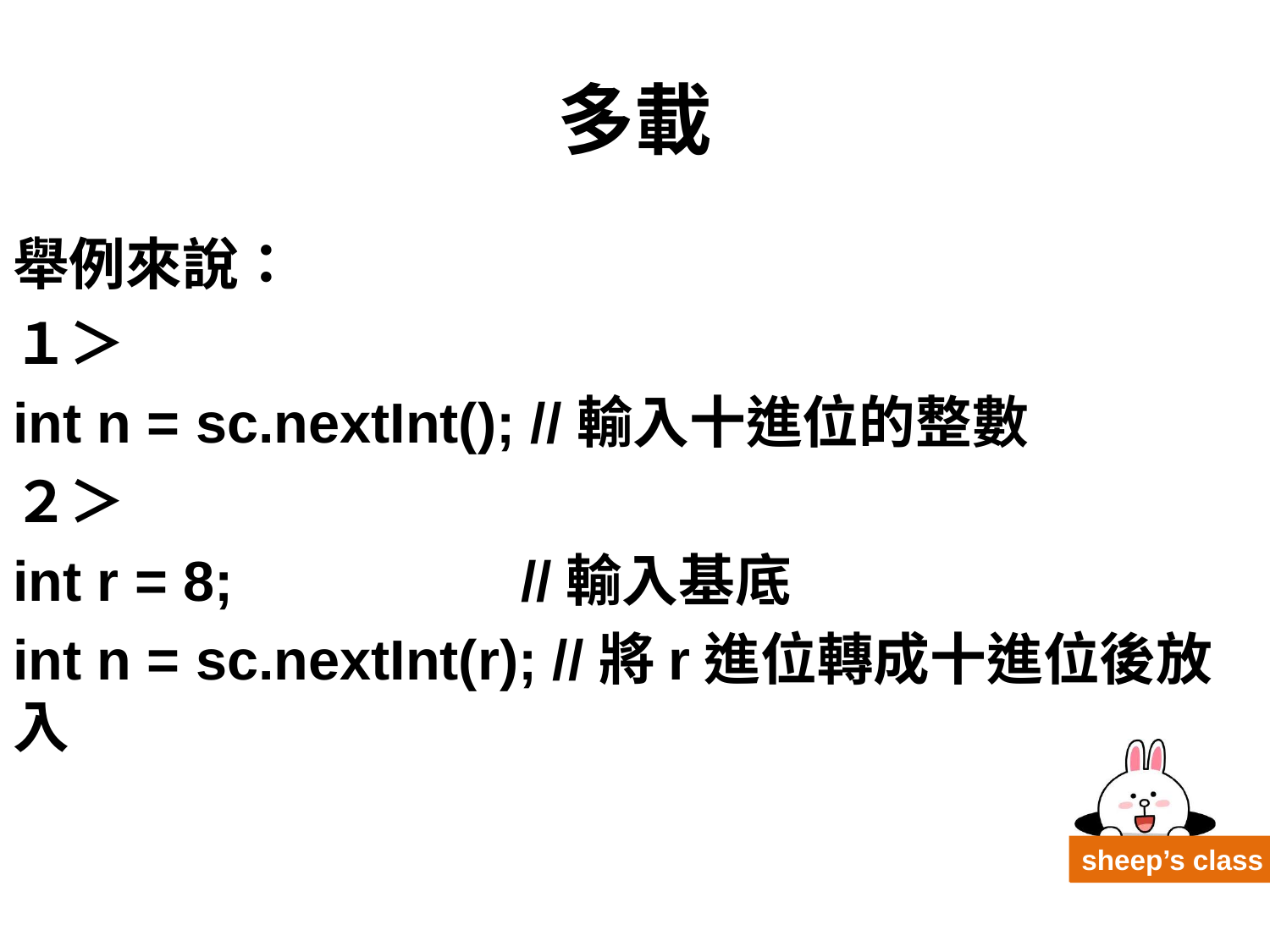

# 多載
舉例來說：
１＞
int n = sc.nextInt(); //輸入十進位的整數
２＞
int r = 8;			//輸入基底
int n = sc.nextInt(r); //將r進位轉成十進位後放入